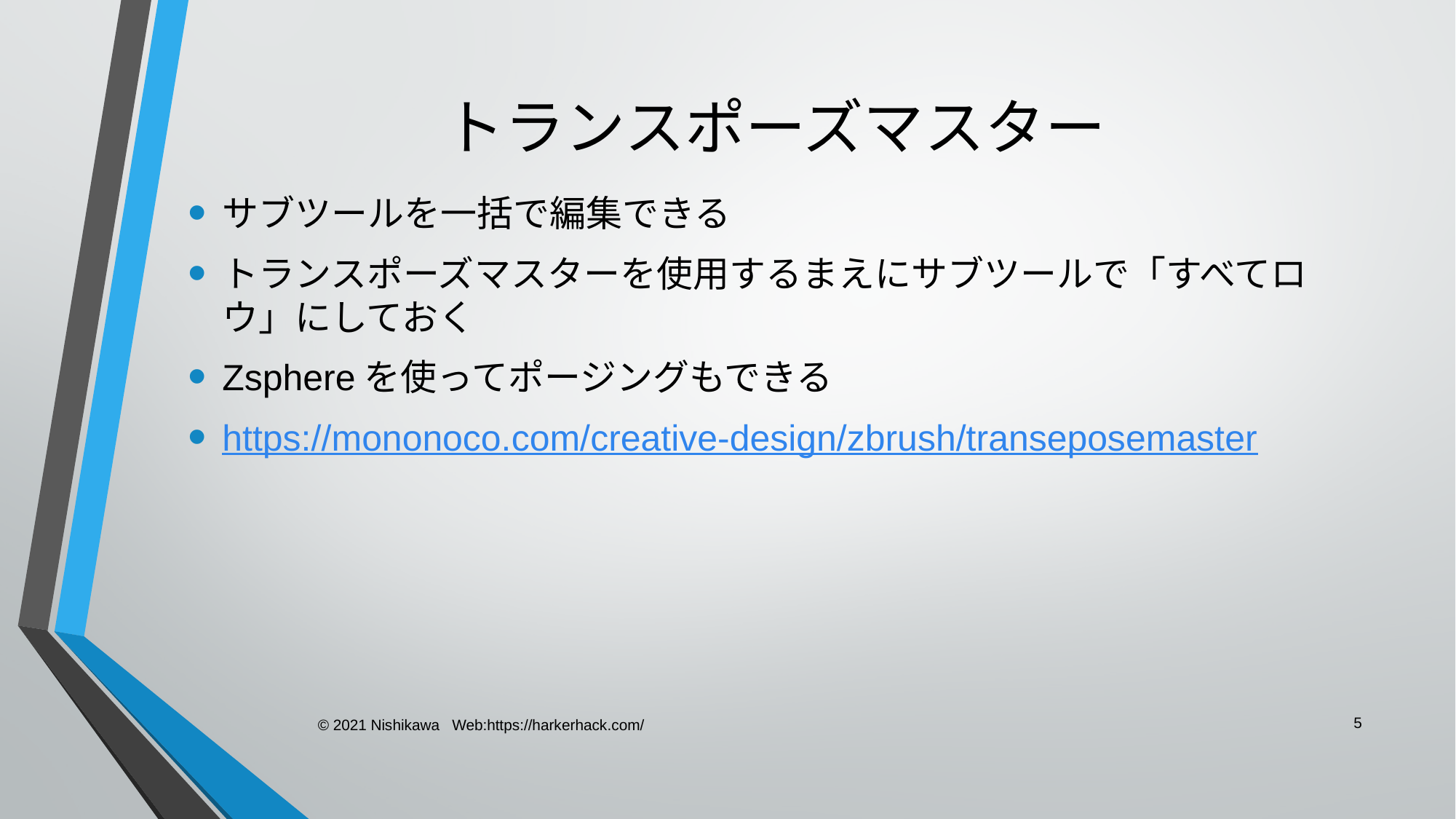

# トランスポーズマスター
サブツールを一括で編集できる
トランスポーズマスターを使用するまえにサブツールで「すべてロウ」にしておく
Zsphereを使ってポージングもできる
https://mononoco.com/creative-design/zbrush/transeposemaster

5
© 2021 Nishikawa   Web:https://harkerhack.com/